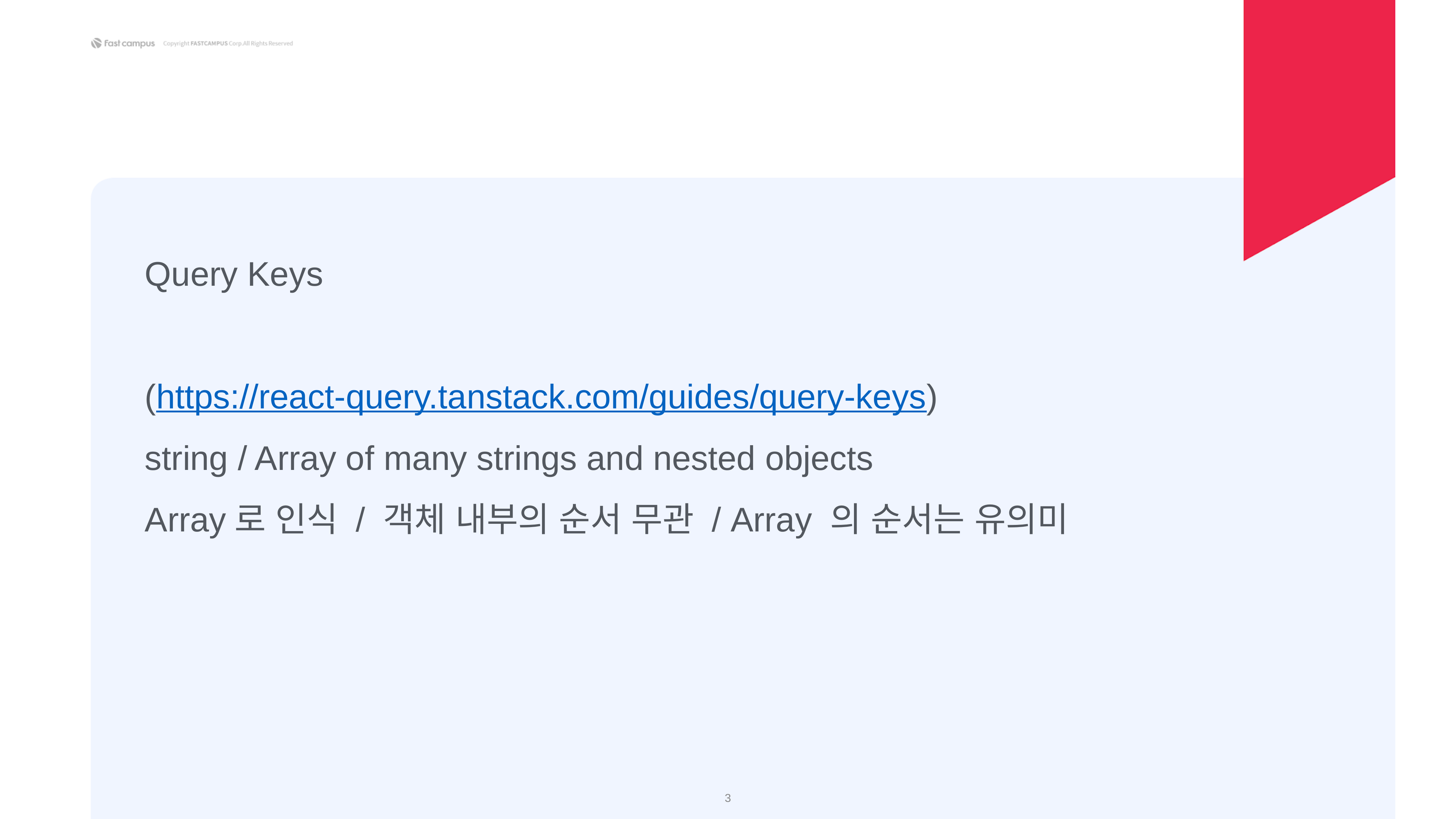

Query Keys

(https://react-query.tanstack.com/guides/query-keys)
string / Array of many strings and nested objects
Array로 인식 / 객체 내부의 순서 무관 / Array 의 순서는 유의미

3